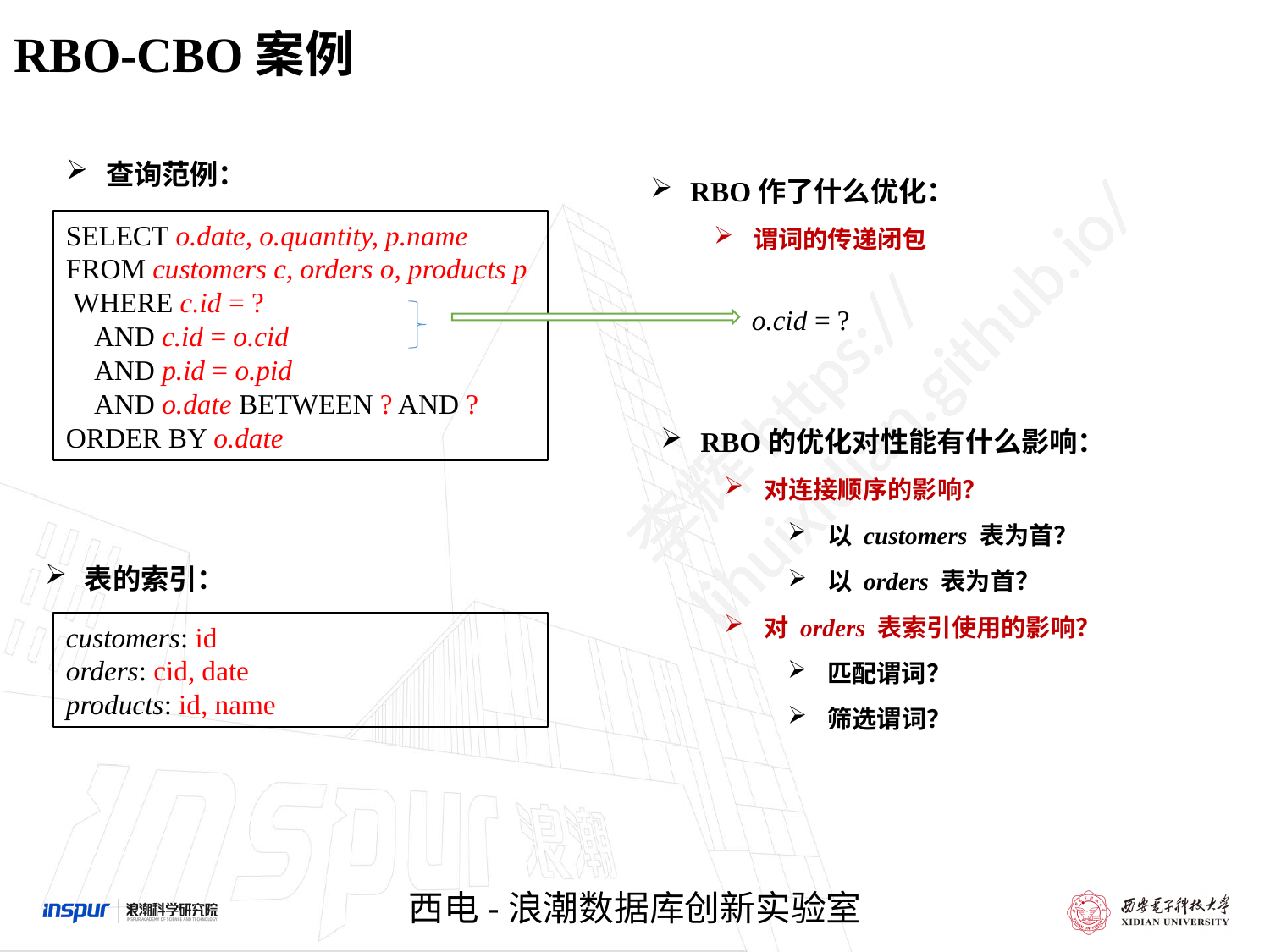

RBO-CBO案例

查询范例：
RBO作了什么优化：
谓词的传递闭包
SELECT o.date, o.quantity, p.name
FROM customers c, orders o, products p   WHERE c.id = ?
    AND c.id = o.cid
    AND p.id = o.pid
    AND o.date BETWEEN ? AND ?
ORDER BY o.date
o.cid = ?

RBO的优化对性能有什么影响：
对连接顺序的影响？
以 customers 表为首？
以 orders 表为首？
对 orders 表索引使用的影响？
匹配谓词？
筛选谓词？
表的索引：
customers: id
orders: cid, date
products: id, name